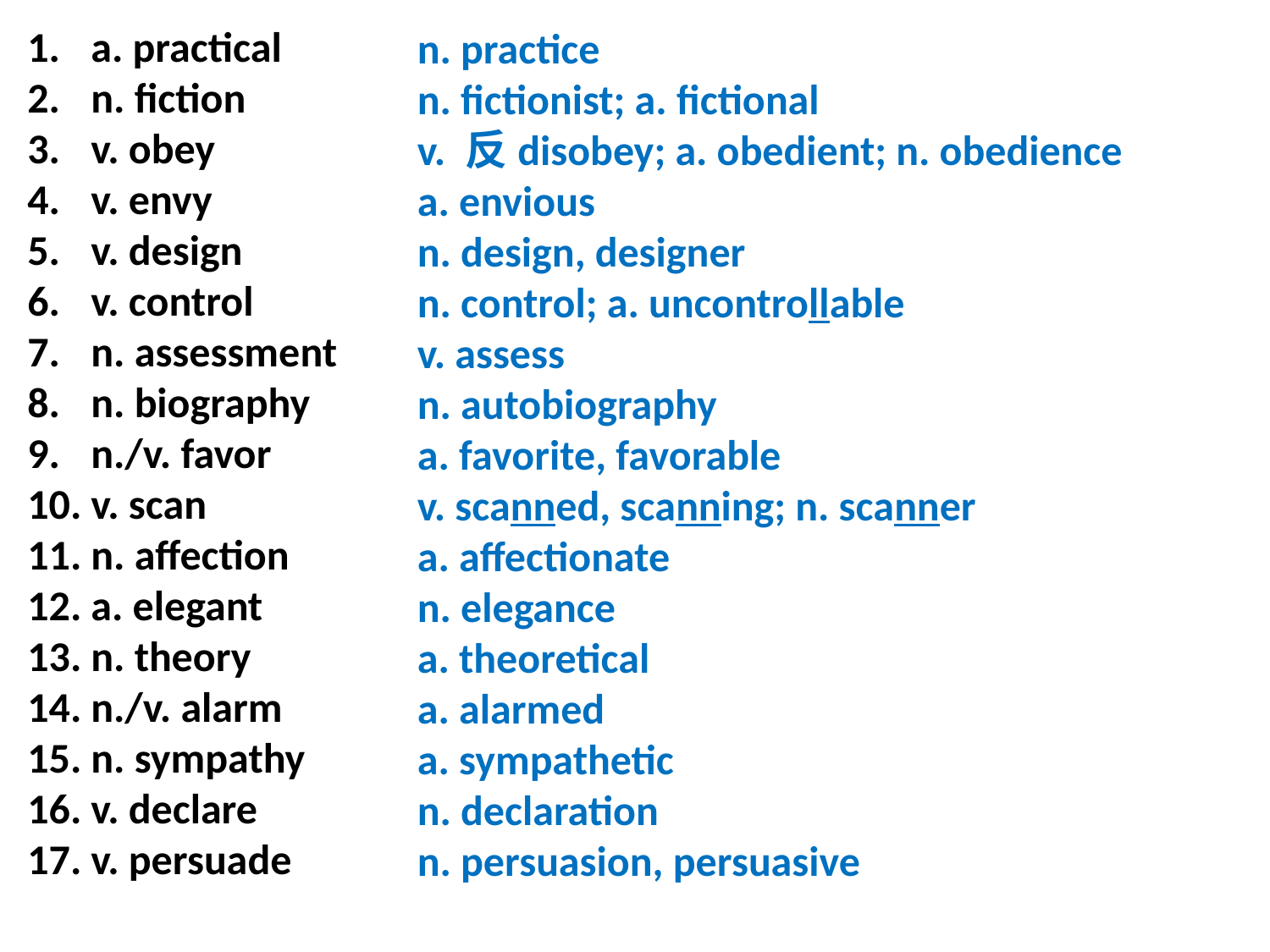

n. practice
n. fictionist; a. fictional
v. 反disobey; a. obedient; n. obedience
a. envious
n. design, designer
n. control; a. uncontrollable
v. assess
n. autobiography
a. favorite, favorable
v. scanned, scanning; n. scanner
a. affectionate
n. elegance
a. theoretical
a. alarmed
a. sympathetic
n. declaration
n. persuasion, persuasive
a. practical
n. fiction
v. obey
v. envy
v. design
v. control
n. assessment
n. biography
n./v. favor
v. scan
n. affection
a. elegant
n. theory
n./v. alarm
n. sympathy
v. declare
v. persuade